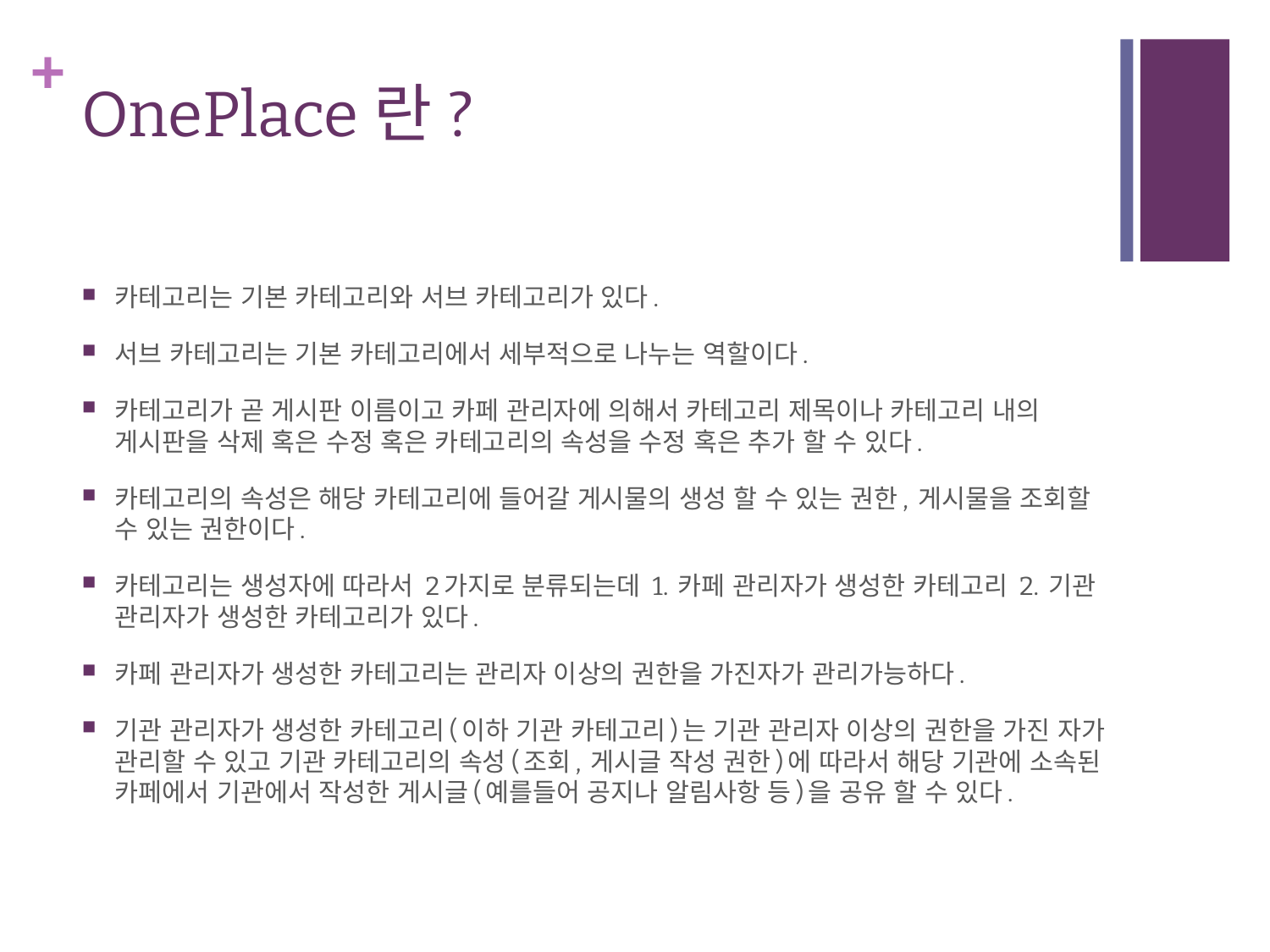

# OnePlace란?
카테고리는 기본 카테고리와 서브 카테고리가 있다.
서브 카테고리는 기본 카테고리에서 세부적으로 나누는 역할이다.
카테고리가 곧 게시판 이름이고 카페 관리자에 의해서 카테고리 제목이나 카테고리 내의 게시판을 삭제 혹은 수정 혹은 카테고리의 속성을 수정 혹은 추가 할 수 있다.
카테고리의 속성은 해당 카테고리에 들어갈 게시물의 생성 할 수 있는 권한, 게시물을 조회할 수 있는 권한이다.
카테고리는 생성자에 따라서 2가지로 분류되는데 1. 카페 관리자가 생성한 카테고리 2. 기관 관리자가 생성한 카테고리가 있다.
카페 관리자가 생성한 카테고리는 관리자 이상의 권한을 가진자가 관리가능하다.
기관 관리자가 생성한 카테고리(이하 기관 카테고리)는 기관 관리자 이상의 권한을 가진 자가 관리할 수 있고 기관 카테고리의 속성(조회, 게시글 작성 권한)에 따라서 해당 기관에 소속된 카페에서 기관에서 작성한 게시글(예를들어 공지나 알림사항 등)을 공유 할 수 있다.